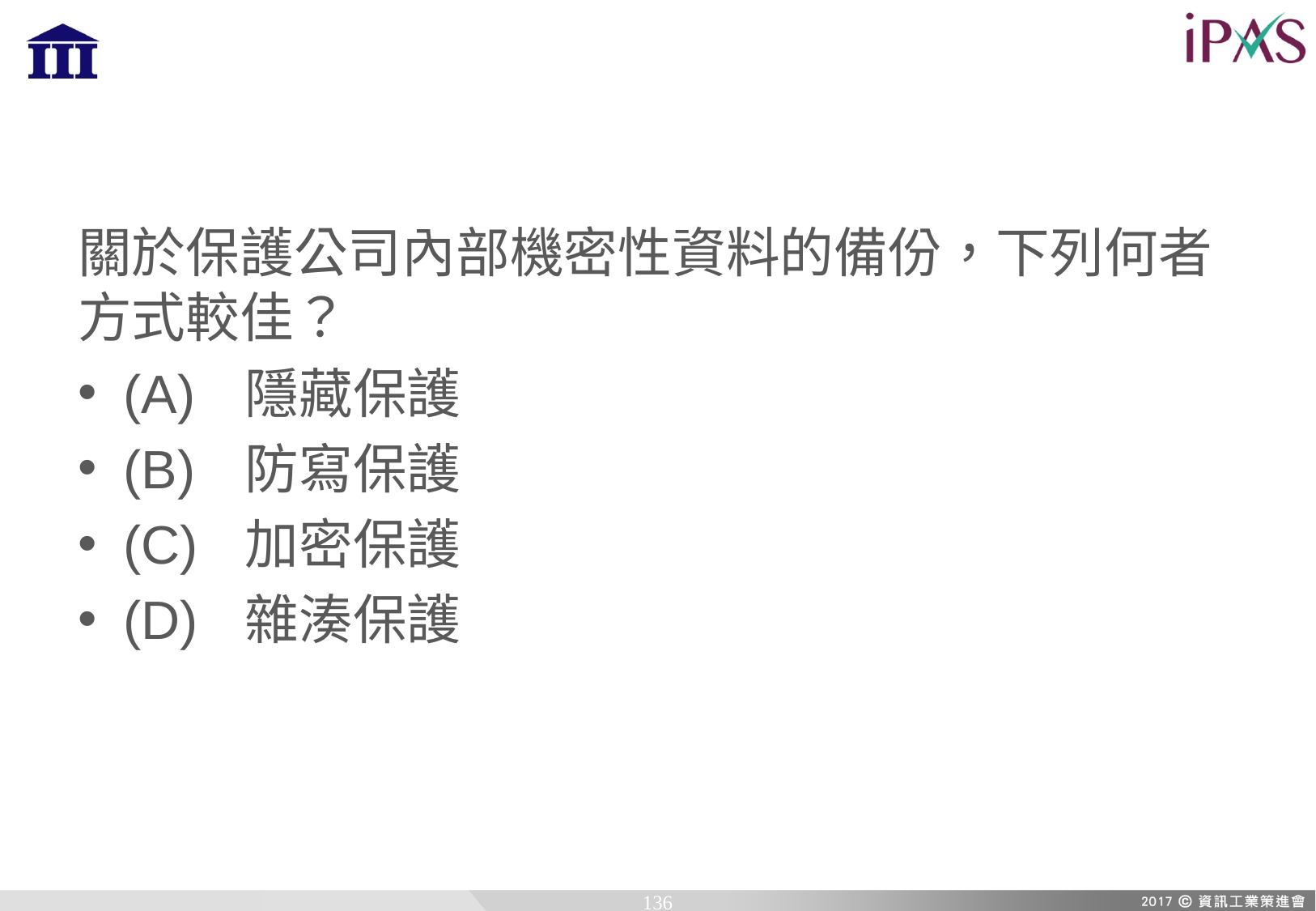

關於保護公司內部機密性資料的備份，下列何者方式較佳？
(A)	隱藏保護
(B)	防寫保護
(C)	加密保護
(D)	雜湊保護
136